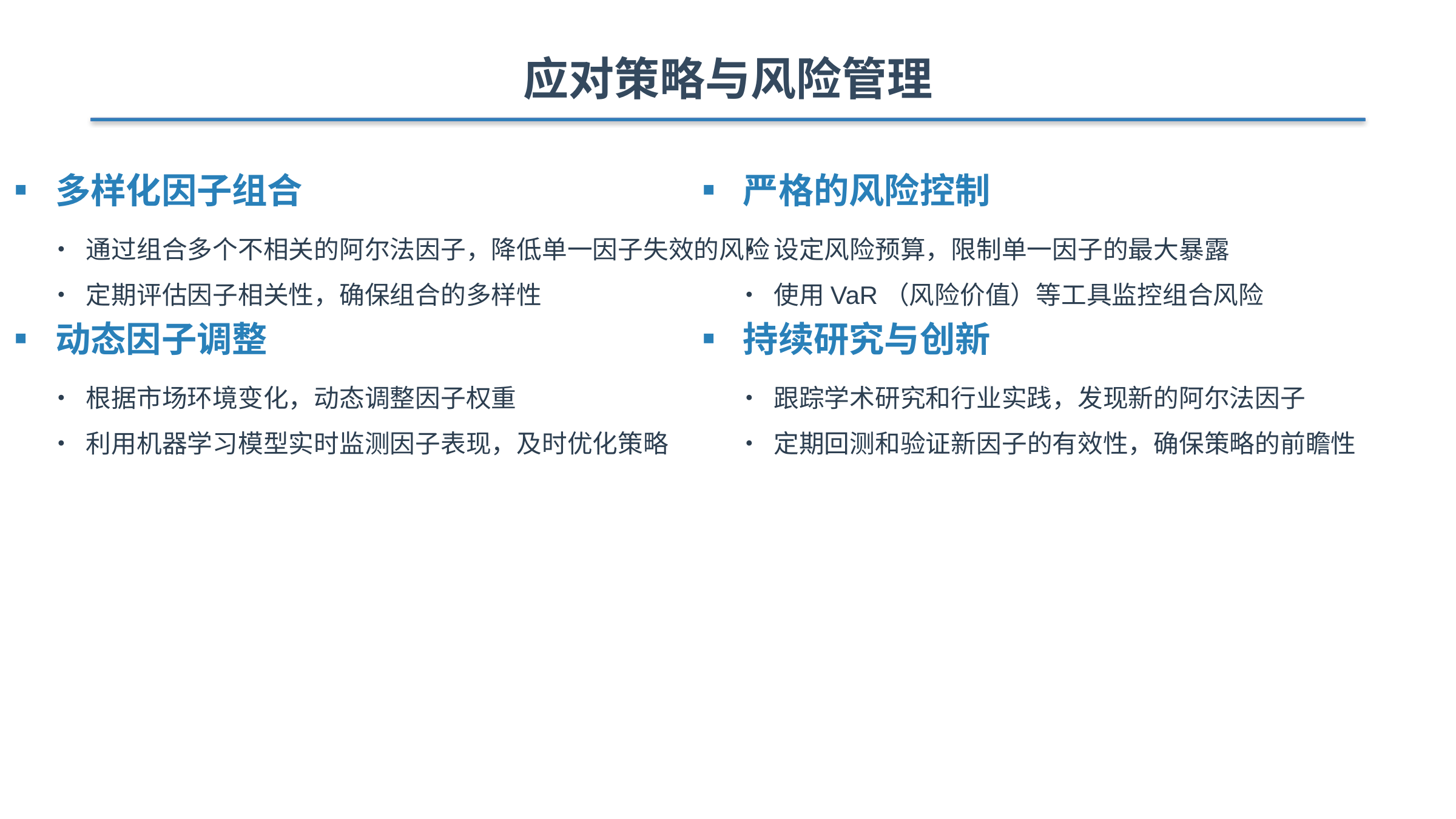

应对策略与风险管理

▪ 多样化因子组合
• 通过组合多个不相关的阿尔法因子，降低单一因子失效的风险
• 定期评估因子相关性，确保组合的多样性
▪ 动态因子调整
• 根据市场环境变化，动态调整因子权重
• 利用机器学习模型实时监测因子表现，及时优化策略

▪ 严格的风险控制
• 设定风险预算，限制单一因子的最大暴露
• 使用VaR（风险价值）等工具监控组合风险
▪ 持续研究与创新
• 跟踪学术研究和行业实践，发现新的阿尔法因子
• 定期回测和验证新因子的有效性，确保策略的前瞻性